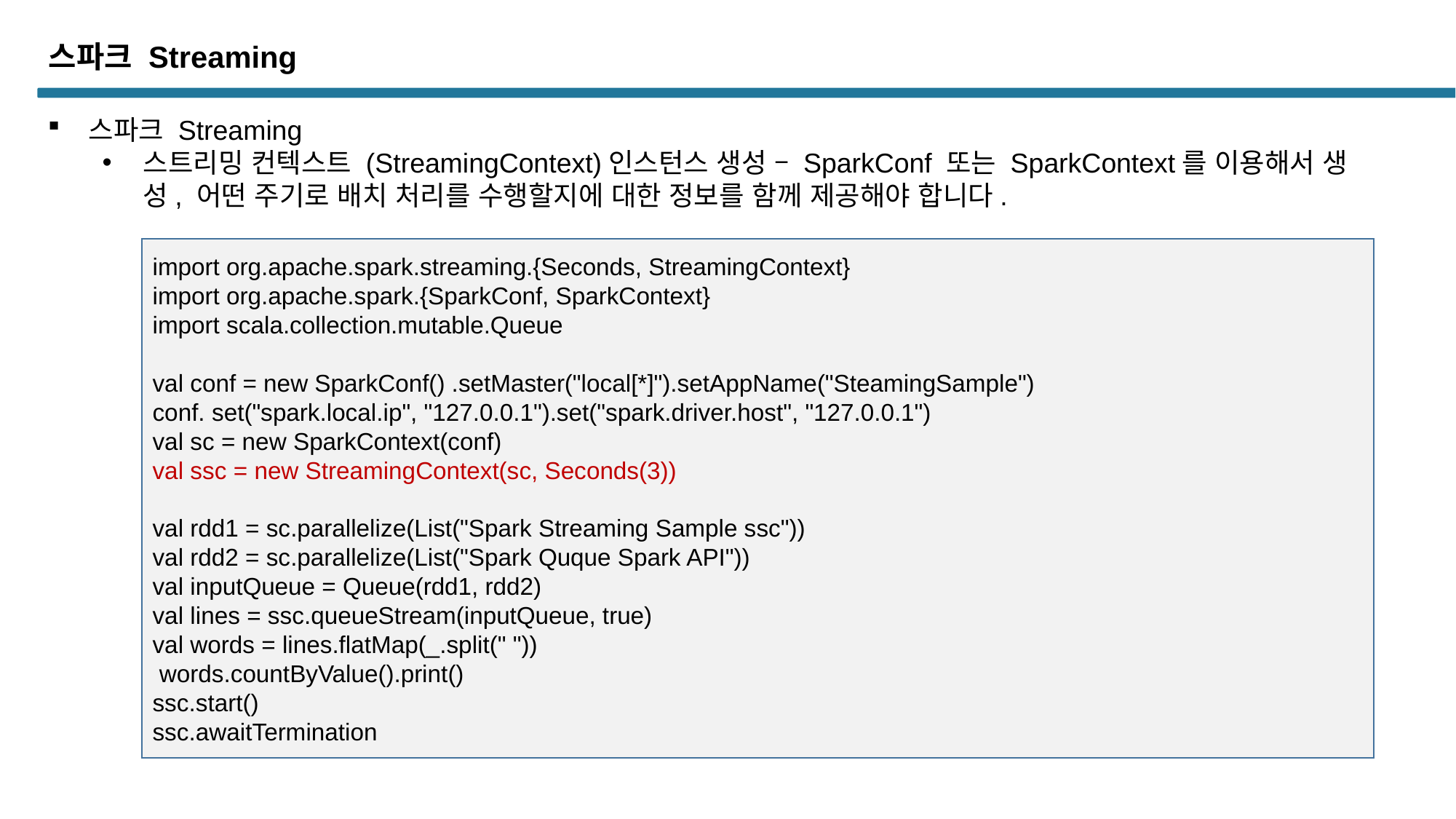

스파크 Streaming
스파크 Streaming
스트리밍 컨텍스트 (StreamingContext)인스턴스 생성 – SparkConf 또는 SparkContext를 이용해서 생성, 어떤 주기로 배치 처리를 수행할지에 대한 정보를 함께 제공해야 합니다.

import org.apache.spark.streaming.{Seconds, StreamingContext}
import org.apache.spark.{SparkConf, SparkContext}
import scala.collection.mutable.Queue

val conf = new SparkConf() .setMaster("local[*]").setAppName("SteamingSample")
conf. set("spark.local.ip", "127.0.0.1").set("spark.driver.host", "127.0.0.1")
val sc = new SparkContext(conf)
val ssc = new StreamingContext(sc, Seconds(3))

val rdd1 = sc.parallelize(List("Spark Streaming Sample ssc"))
val rdd2 = sc.parallelize(List("Spark Quque Spark API"))
val inputQueue = Queue(rdd1, rdd2)
val lines = ssc.queueStream(inputQueue, true)
val words = lines.flatMap(_.split(" "))
 words.countByValue().print()
ssc.start()
ssc.awaitTermination